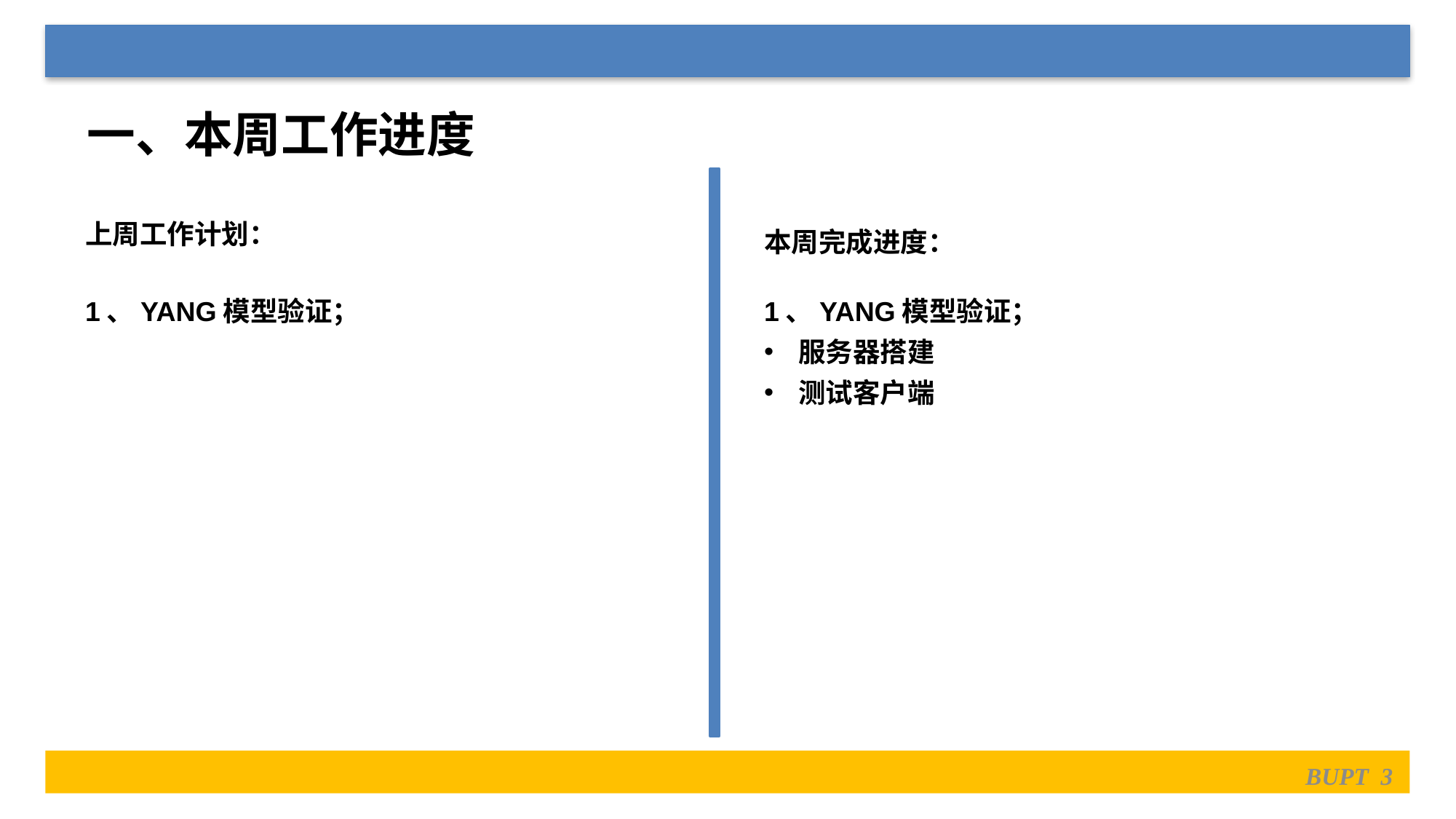

一、本周工作进度

上周工作计划：
本周完成进度：
1、YANG模型验证；

1、YANG模型验证；
服务器搭建
测试客户端

BUPT  3